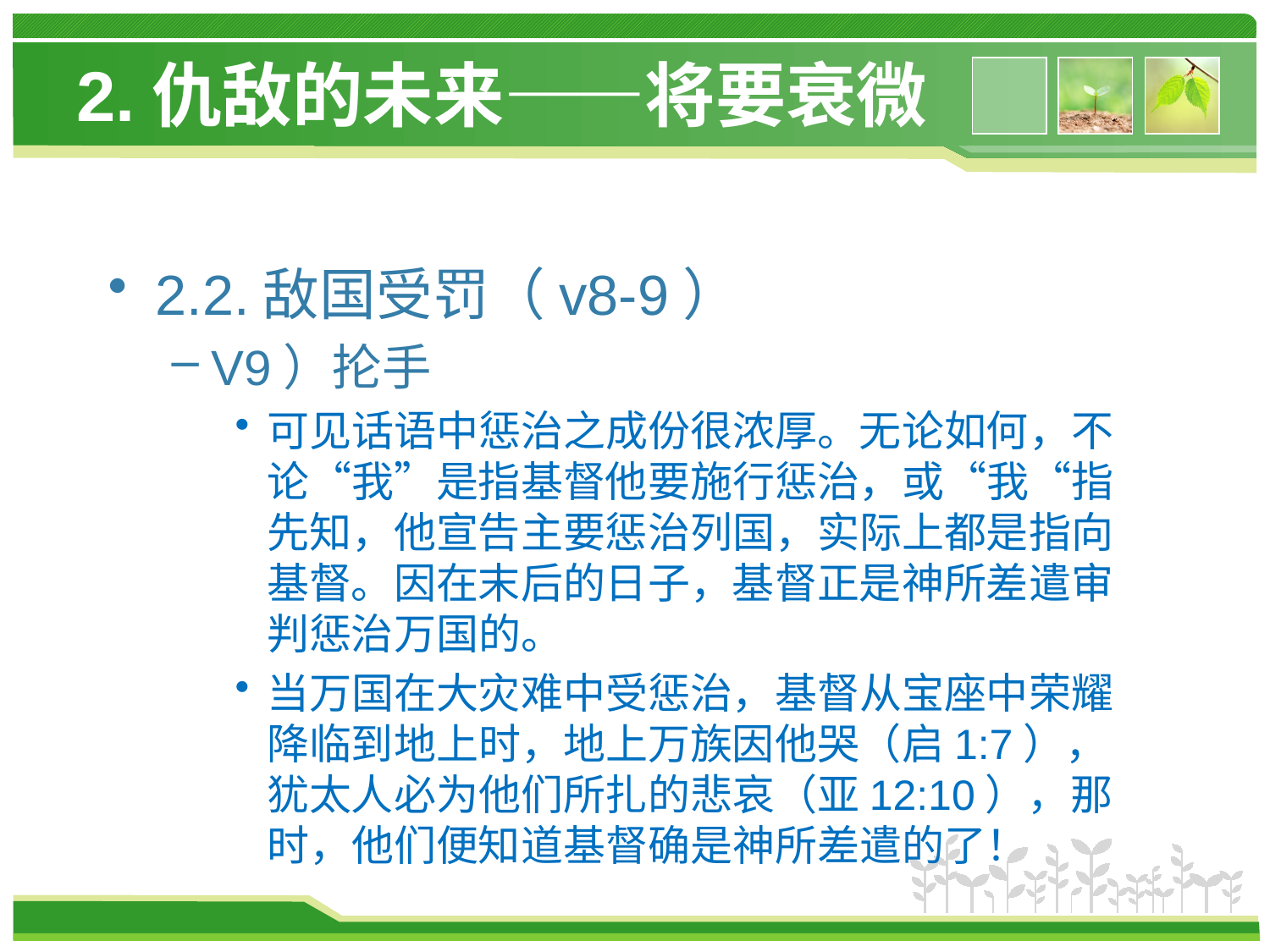

# 2.仇敌的未来——将要衰微
2.2.敌国受罚（v8-9）
V9）抡手
可见话语中惩治之成份很浓厚。无论如何，不论“我”是指基督他要施行惩治，或“我“指先知，他宣告主要惩治列国，实际上都是指向基督。因在末后的日子，基督正是神所差遣审判惩治万国的。
当万国在大灾难中受惩治，基督从宝座中荣耀降临到地上时，地上万族因他哭（启1:7），犹太人必为他们所扎的悲哀（亚12:10），那时，他们便知道基督确是神所差遣的了！